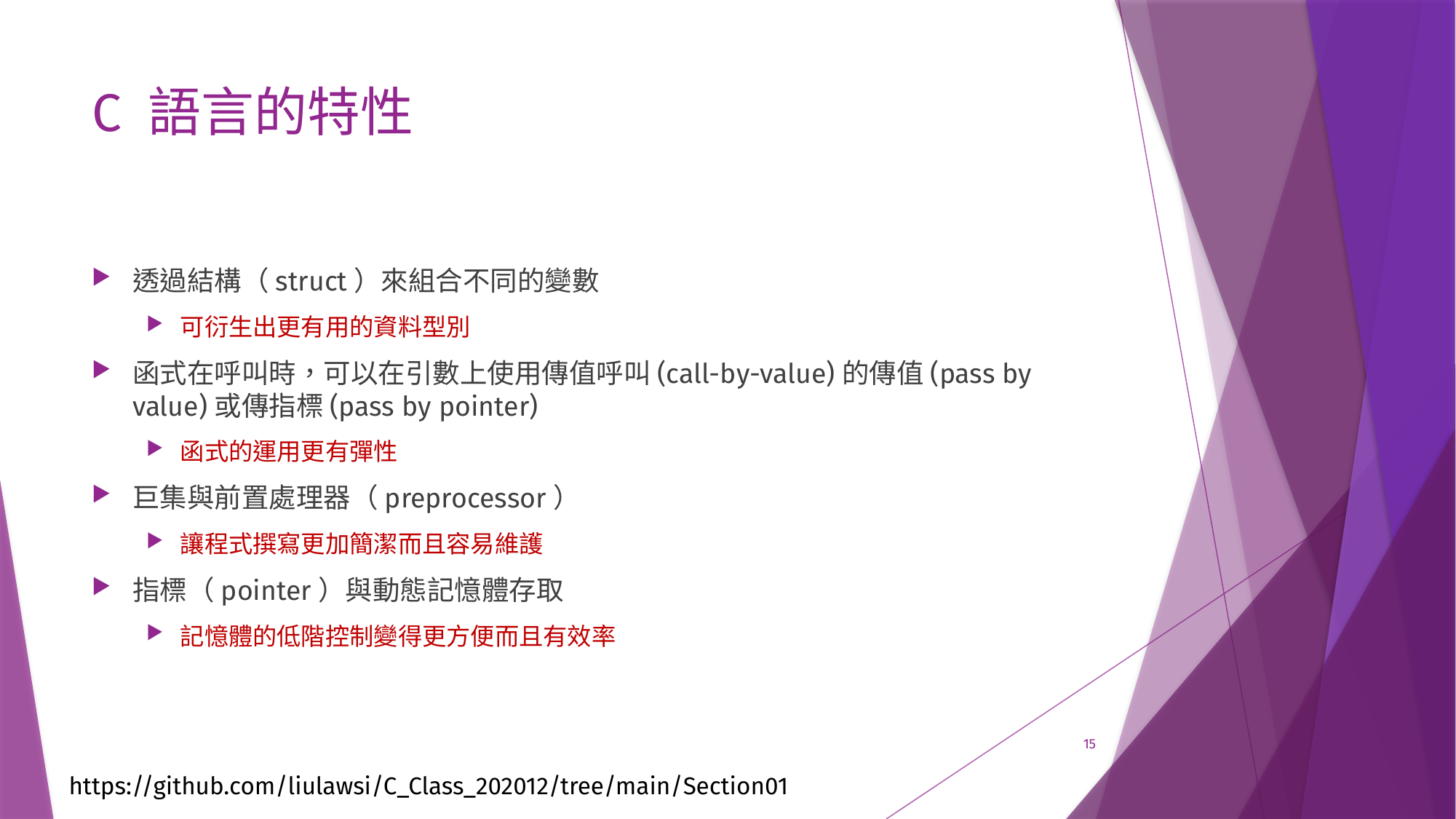

# C 語言的特性
透過結構（struct）來組合不同的變數
可衍生出更有用的資料型別
函式在呼叫時，可以在引數上使用傳值呼叫(call-by-value)的傳值(pass by value)或傳指標(pass by pointer)
函式的運用更有彈性
巨集與前置處理器（preprocessor）
讓程式撰寫更加簡潔而且容易維護
指標（pointer）與動態記憶體存取
記憶體的低階控制變得更方便而且有效率

15